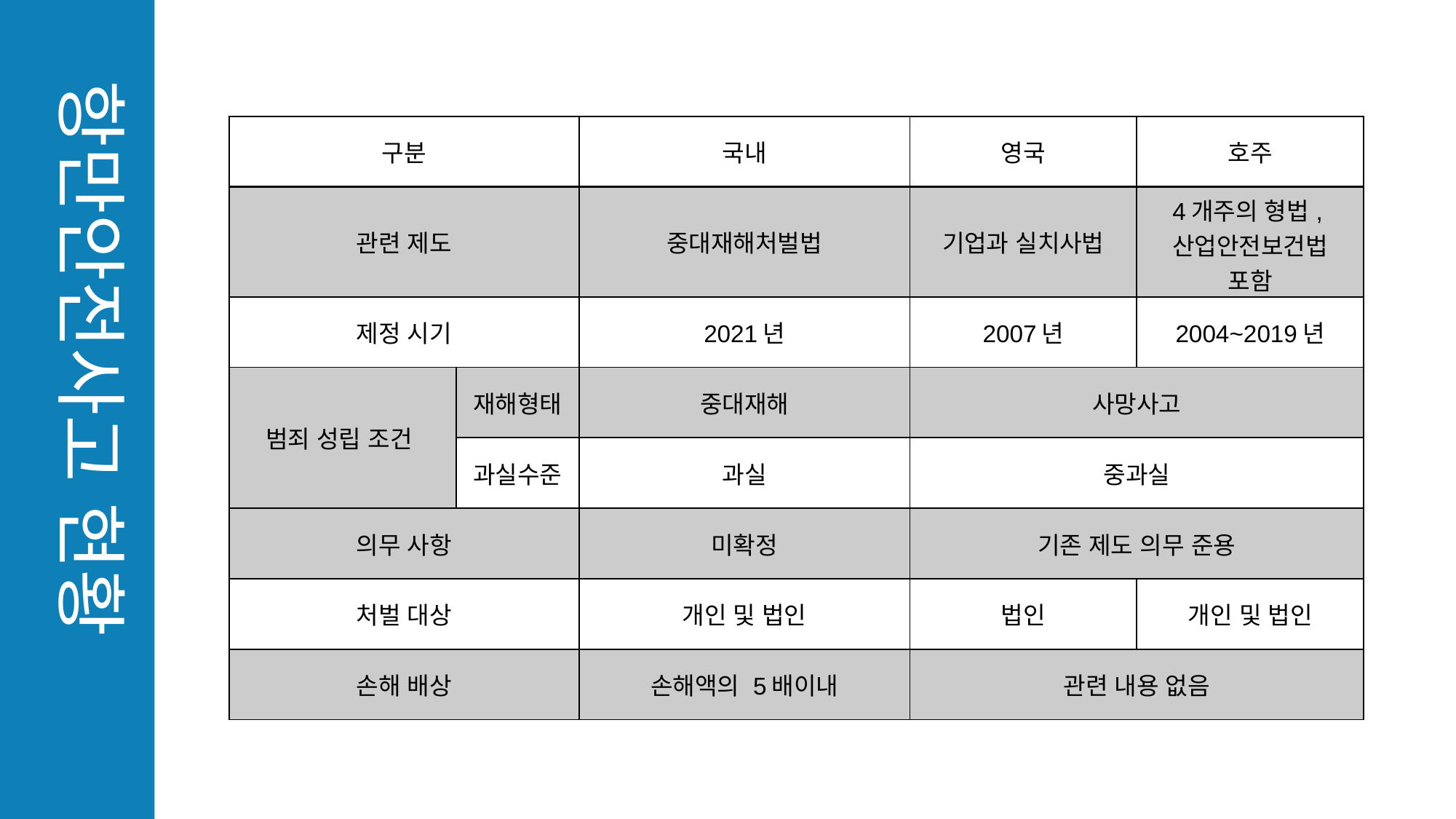

항만안전사고 현황
| 구분 |  | 국내 | 영국 | 호주 |
| --- | --- | --- | --- | --- |
| 관련 제도 |  | 중대재해처벌법 | 기업과 실치사법 | 4개주의 형법,산업안전보건법 포함 |
| 제정 시기 |  | 2021년 | 2007년 | 2004~2019년 |
| 범죄 성립 조건 | 재해형태 | 중대재해 | 사망사고 |  |
|  | 과실수준 | 과실 | 중과실 |  |
| 의무 사항 |  | 미확정 | 기존 제도 의무 준용 |  |
| 처벌 대상 |  | 개인 및 법인 | 법인 | 개인 및 법인 |
| 손해 배상 |  | 손해액의 5배이내 | 관련 내용 없음 |  |
Our Team Style